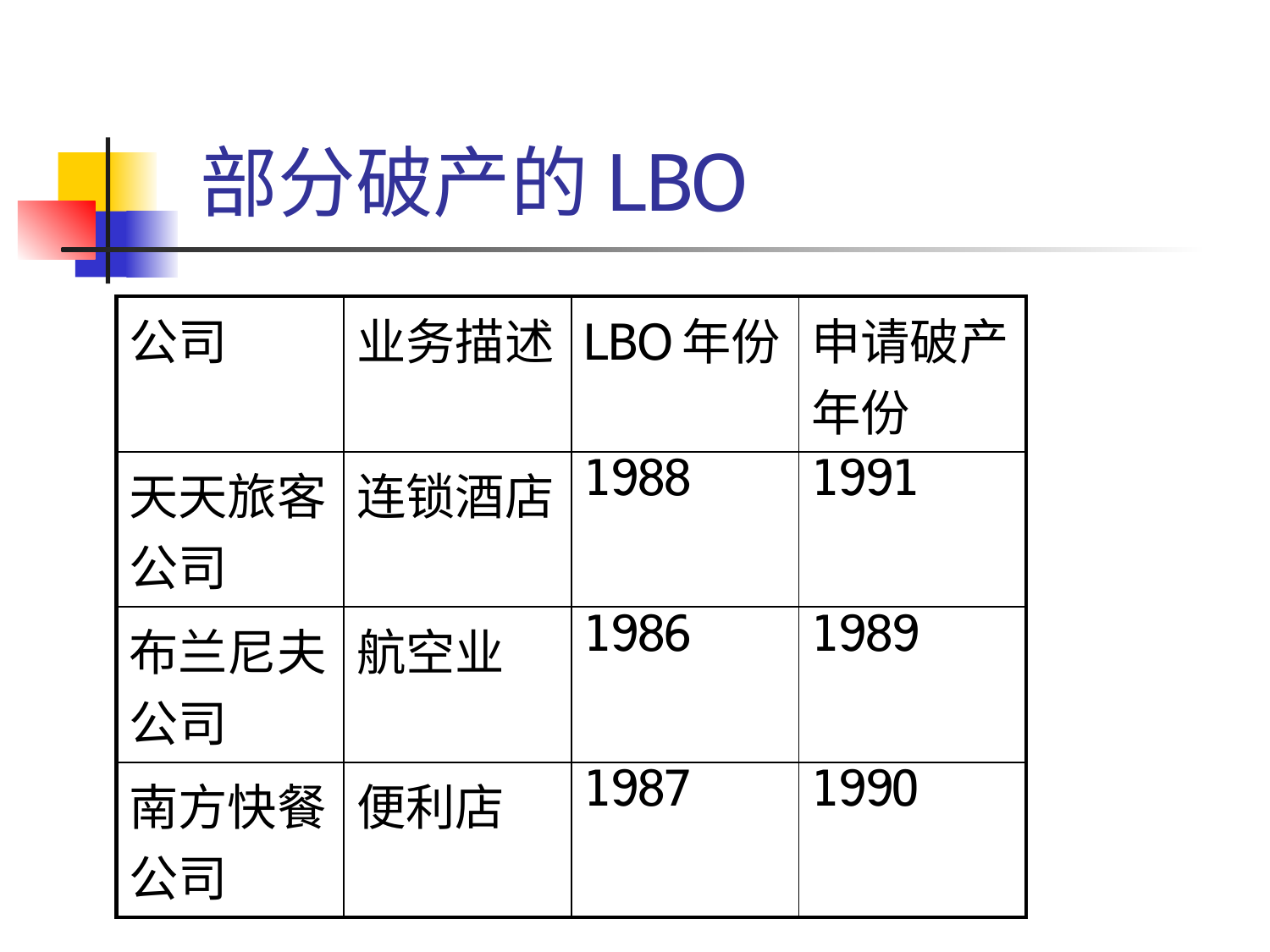

部分破产的LBO
| 公司 | 业务描述 | LBO年份 | 申请破产年份 |
| --- | --- | --- | --- |
| 天天旅客公司 | 连锁酒店 | 1988 | 1991 |
| 布兰尼夫公司 | 航空业 | 1986 | 1989 |
| 南方快餐公司 | 便利店 | 1987 | 1990 |